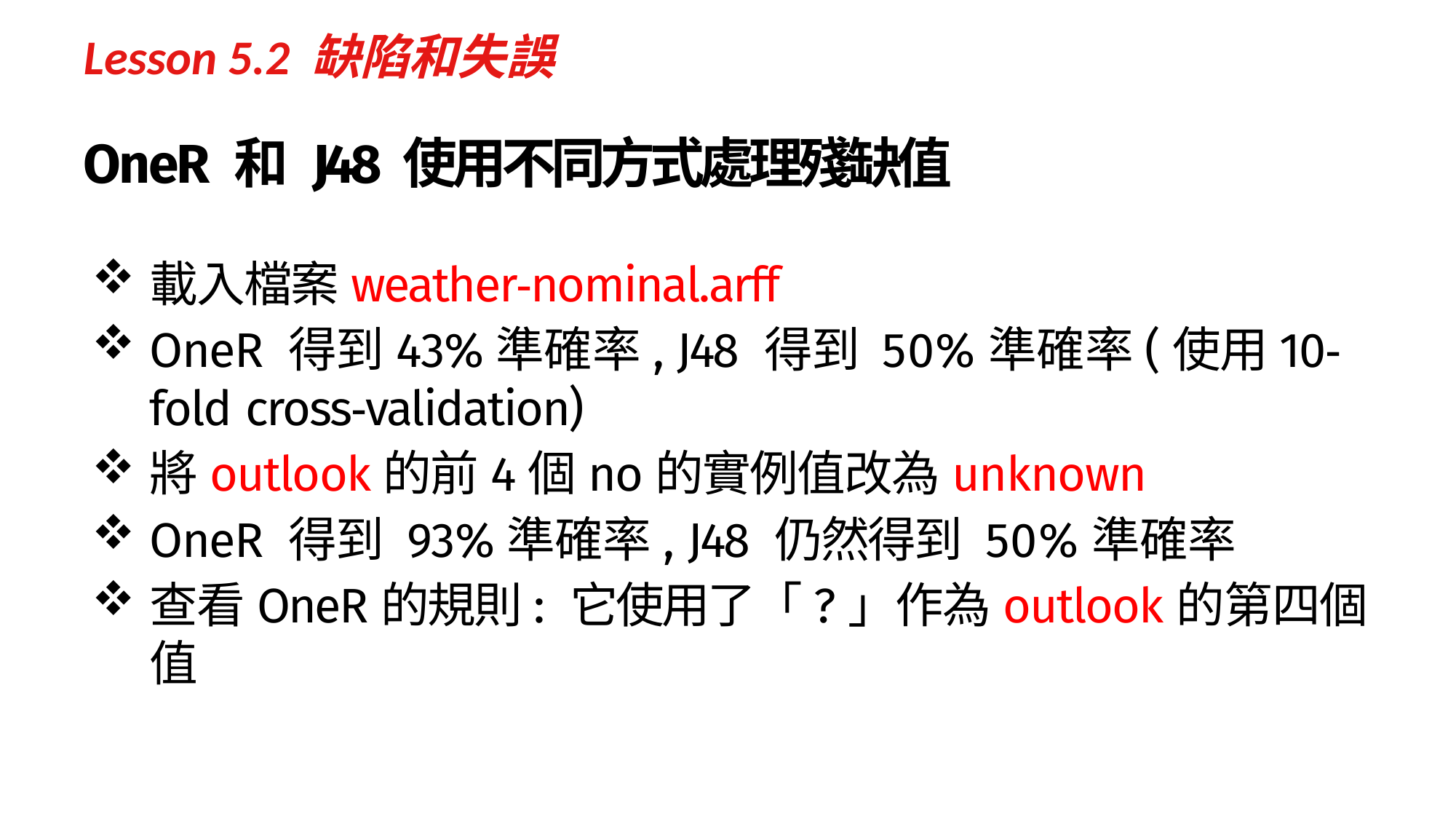

# Lesson 5.2 缺陷和失誤
OneR 和 J48 使用不同方式處理殘缺值

載入檔案weather‐nominal.arff
OneR 得到43%準確率, J48 得到 50%準確率(使用10‐fold cross‐validation)
將outlook的前4個no的實例值改為unknown
OneR 得到 93%準確率, J48 仍然得到 50%準確率
查看OneR的規則: 它使用了「?」作為outlook的第四個值